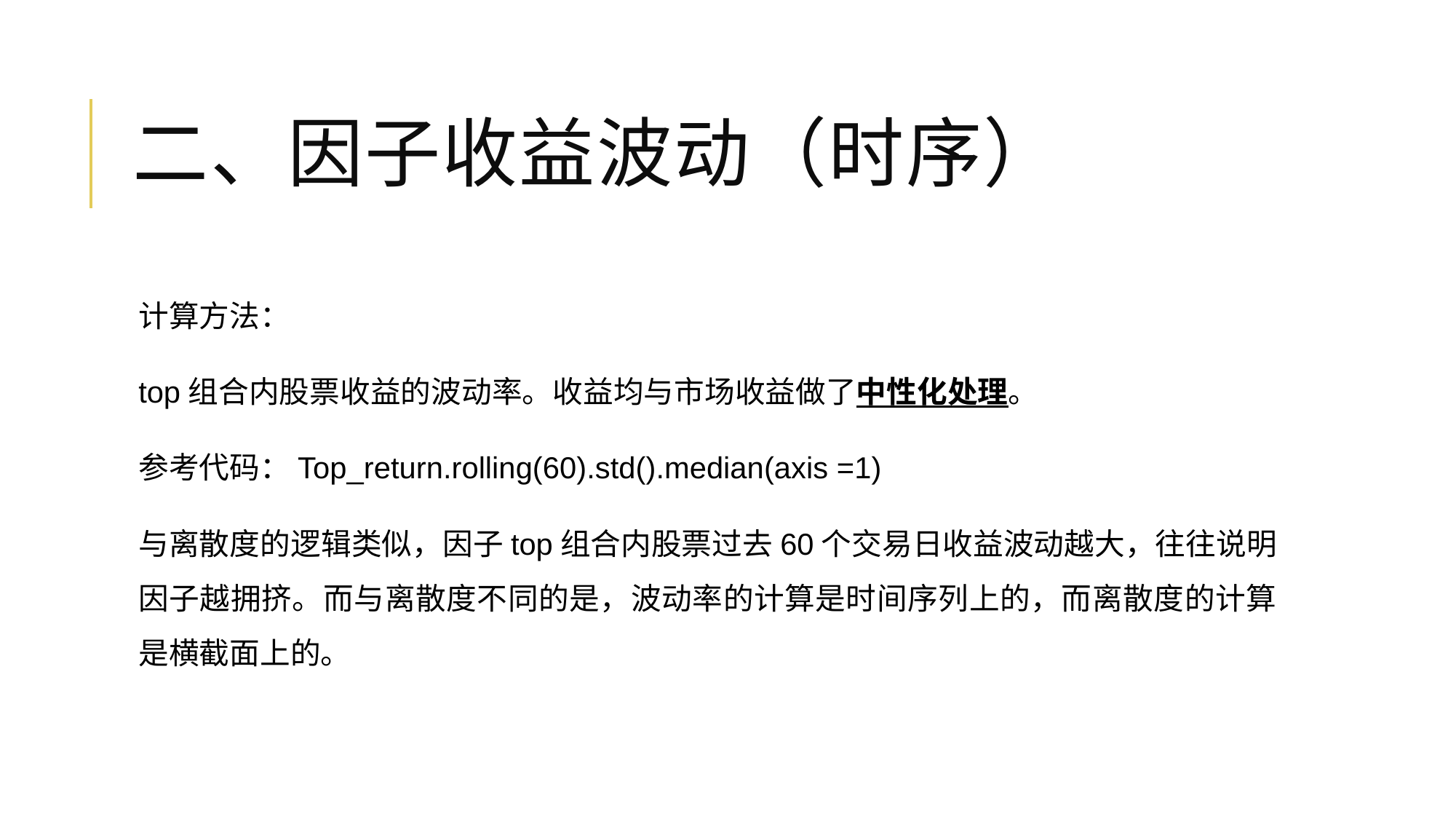

# 二、因子收益波动（时序）
计算方法：
top组合内股票收益的波动率。收益均与市场收益做了中性化处理。
参考代码：Top_return.rolling(60).std().median(axis =1)
与离散度的逻辑类似，因子top组合内股票过去60个交易日收益波动越大，往往说明因子越拥挤。而与离散度不同的是，波动率的计算是时间序列上的，而离散度的计算是横截面上的。